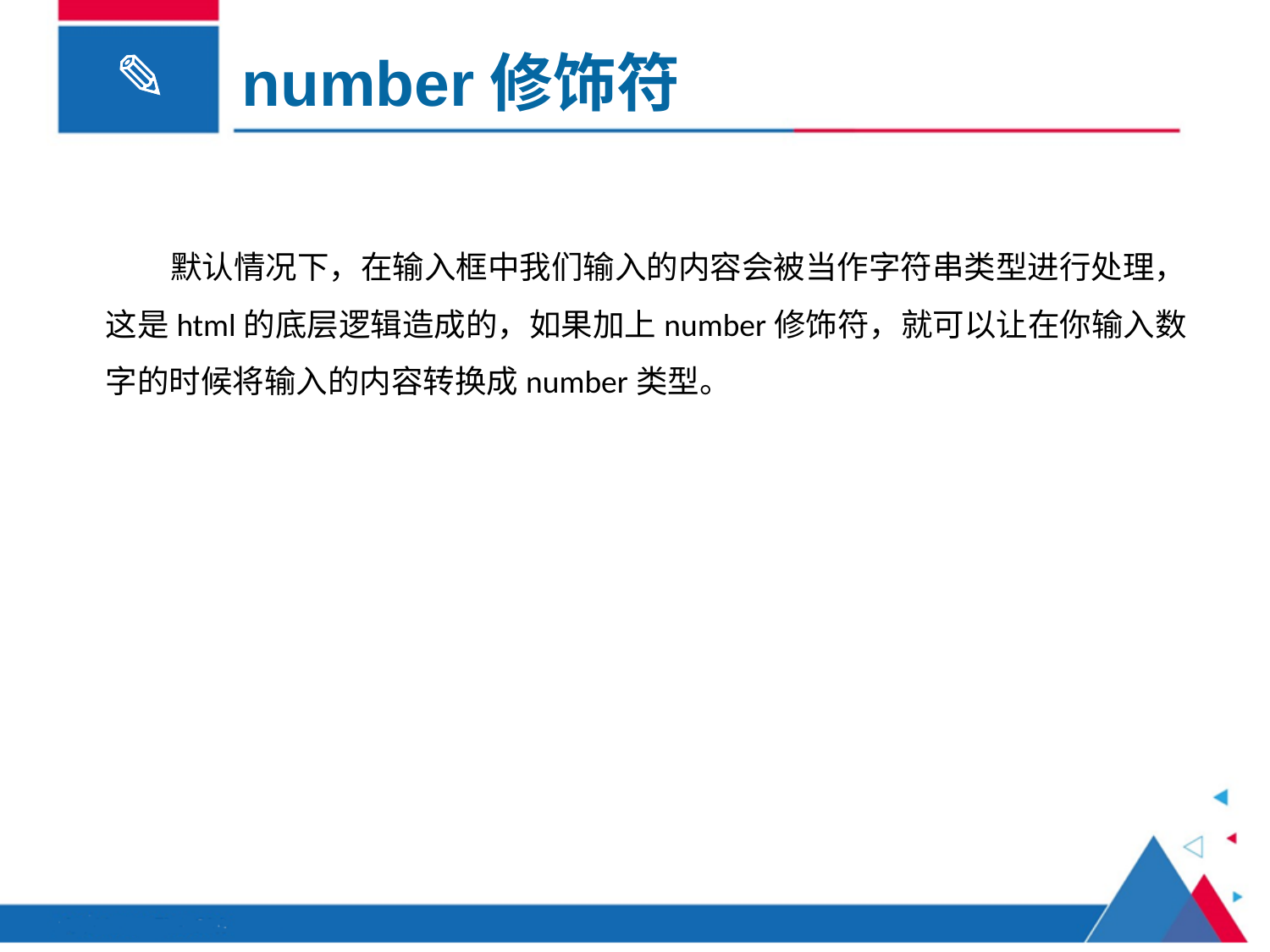

number修饰符
        默认情况下，在输入框中我们输入的内容会被当作字符串类型进行处理，这是html的底层逻辑造成的，如果加上number修饰符，就可以让在你输入数字的时候将输入的内容转换成number类型。